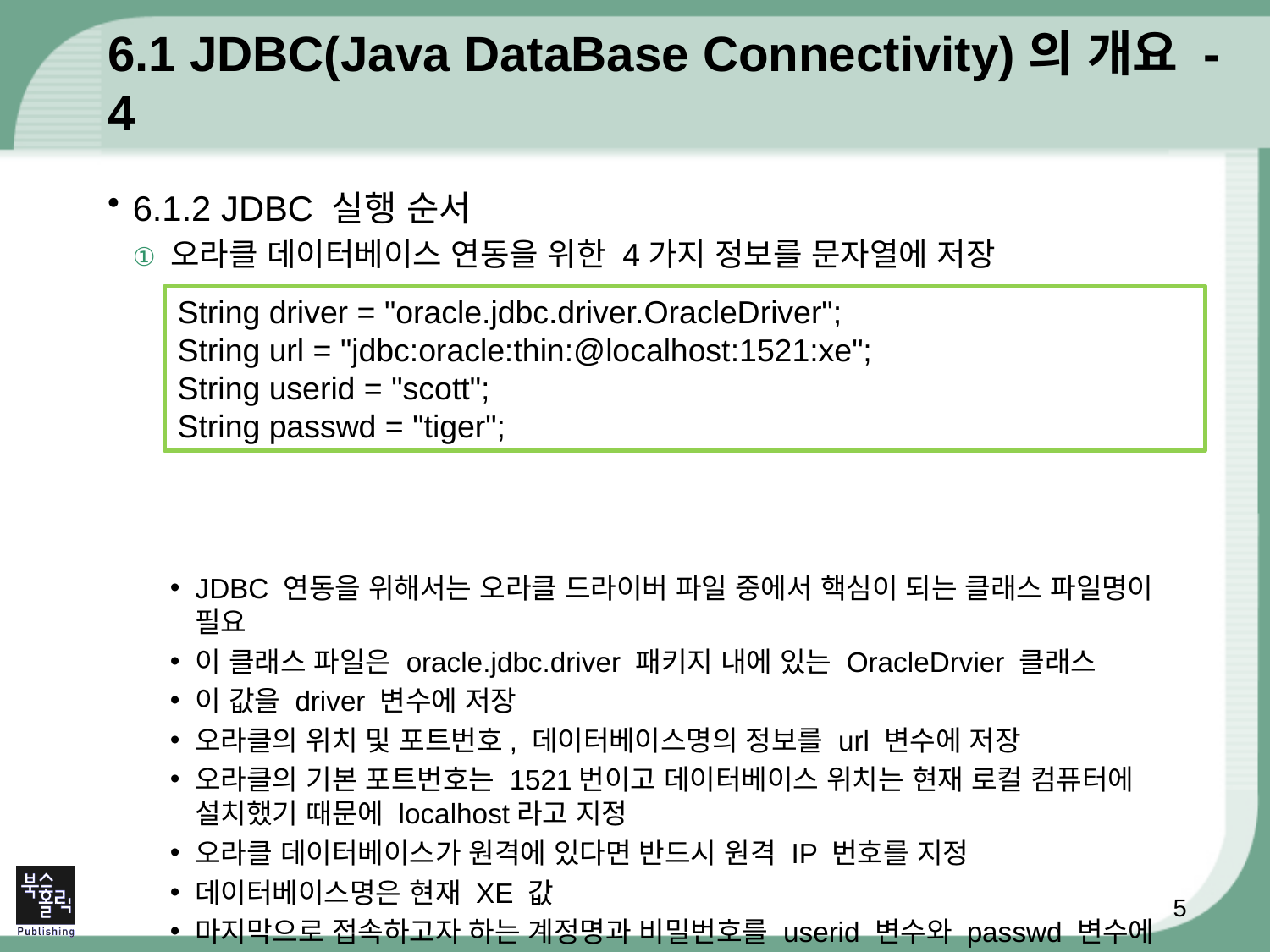

# 6.1 JDBC(Java DataBase Connectivity)의 개요 - 4
6.1.2 JDBC 실행 순서
오라클 데이터베이스 연동을 위한 4가지 정보를 문자열에 저장

JDBC 연동을 위해서는 오라클 드라이버 파일 중에서 핵심이 되는 클래스 파일명이 필요
이 클래스 파일은 oracle.jdbc.driver 패키지 내에 있는 OracleDrvier 클래스
이 값을 driver 변수에 저장
오라클의 위치 및 포트번호, 데이터베이스명의 정보를 url 변수에 저장
오라클의 기본 포트번호는 1521번이고 데이터베이스 위치는 현재 로컬 컴퓨터에 설치했기 때문에 localhost라고 지정
오라클 데이터베이스가 원격에 있다면 반드시 원격 IP 번호를 지정
데이터베이스명은 현재 XE 값
마지막으로 접속하고자 하는 계정명과 비밀번호를 userid 변수와 passwd 변수에 저장
String driver = "oracle.jdbc.driver.OracleDriver";
String url = "jdbc:oracle:thin:@localhost:1521:xe";
String userid = "scott";
String passwd = "tiger";
5